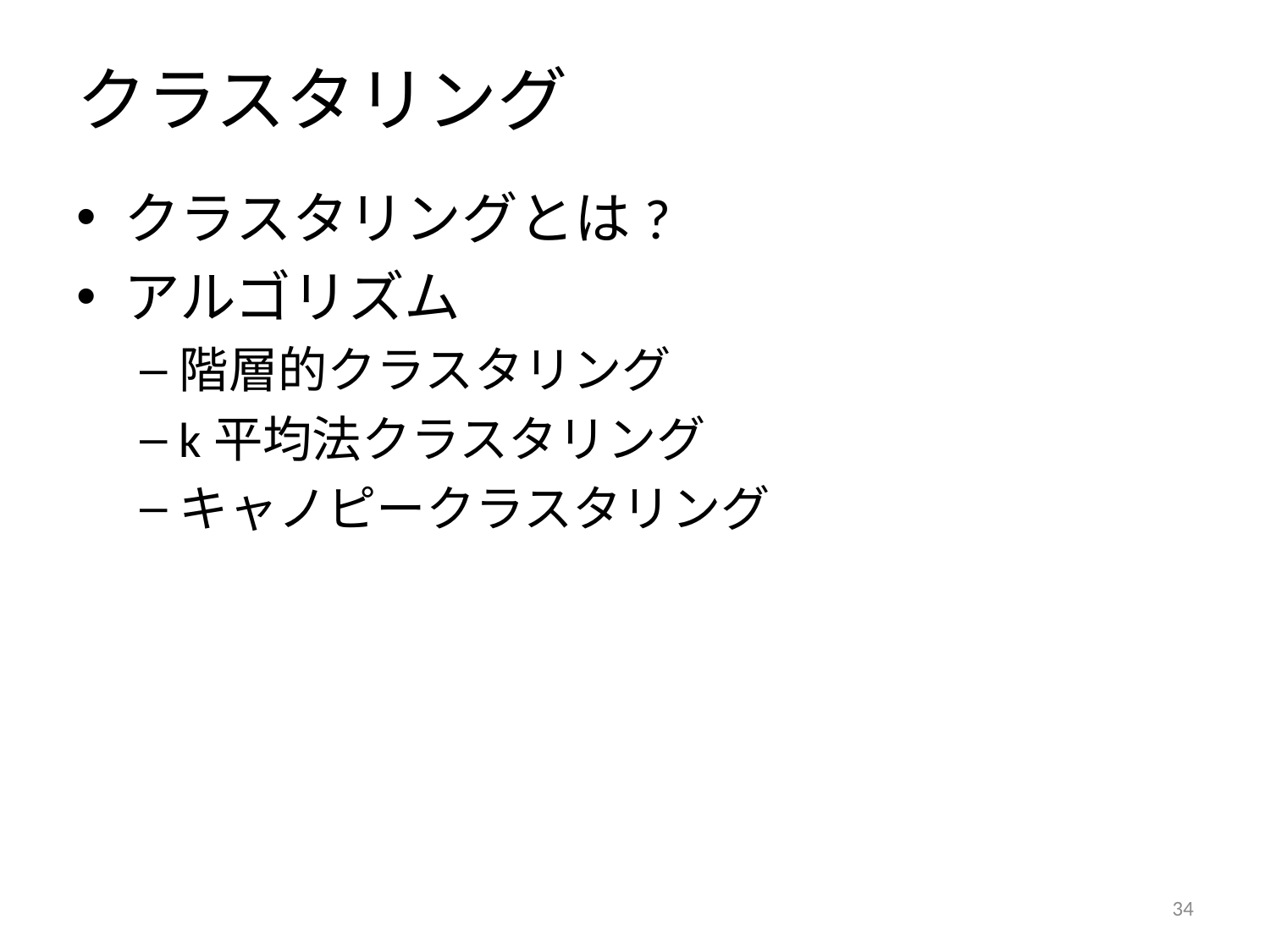

# クラスタリング
クラスタリングとは?
アルゴリズム
階層的クラスタリング
k平均法クラスタリング
キャノピークラスタリング
34